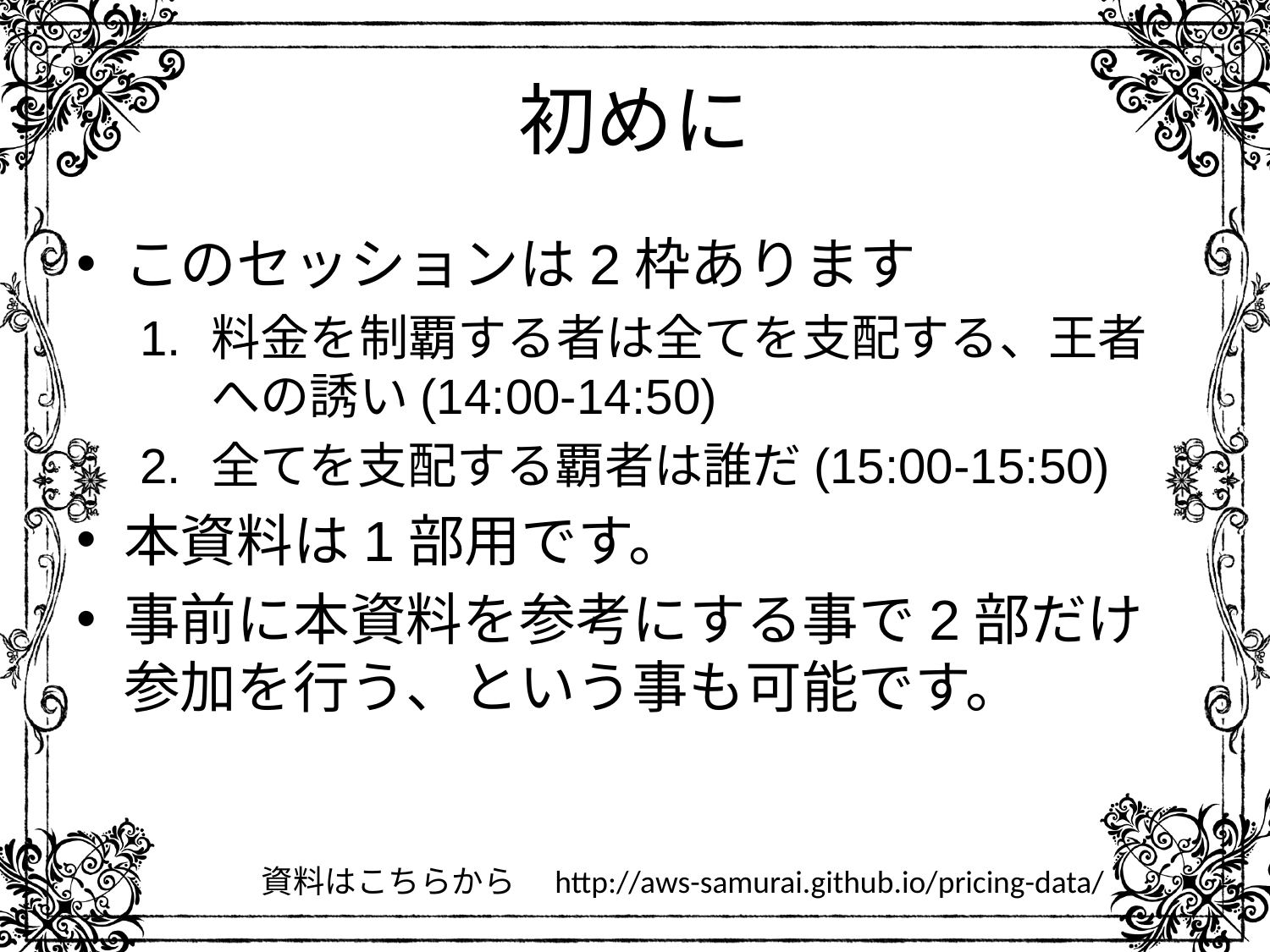

# 初めに
このセッションは2枠あります
料金を制覇する者は全てを支配する、王者への誘い(14:00-14:50)
全てを支配する覇者は誰だ(15:00-15:50)
本資料は1部用です。
事前に本資料を参考にする事で2部だけ参加を行う、という事も可能です。